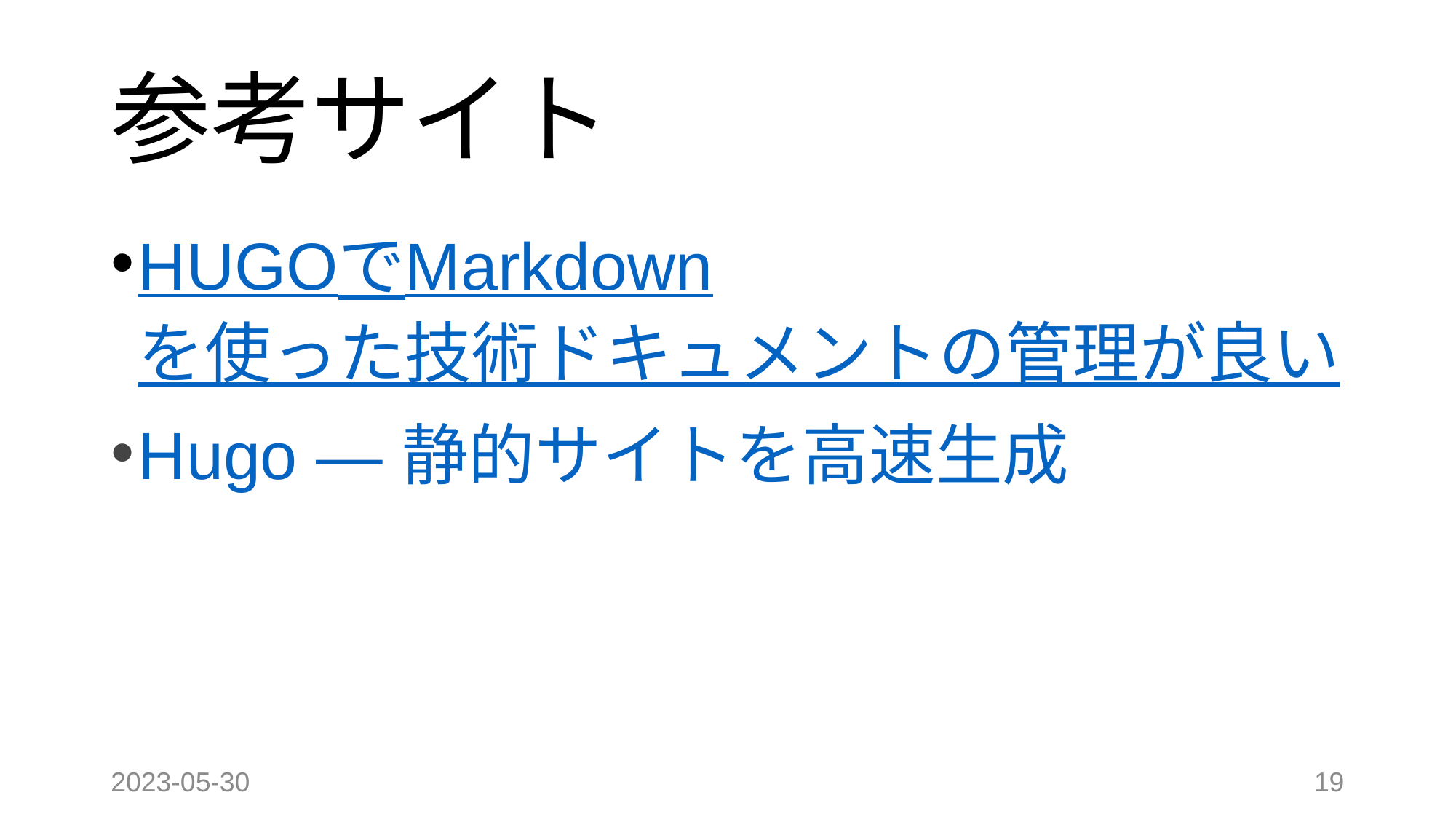

# 参考サイト
HUGOでMarkdownを使った技術ドキュメントの管理が良い
Hugo — 静的サイトを高速生成
2023-05-30
19